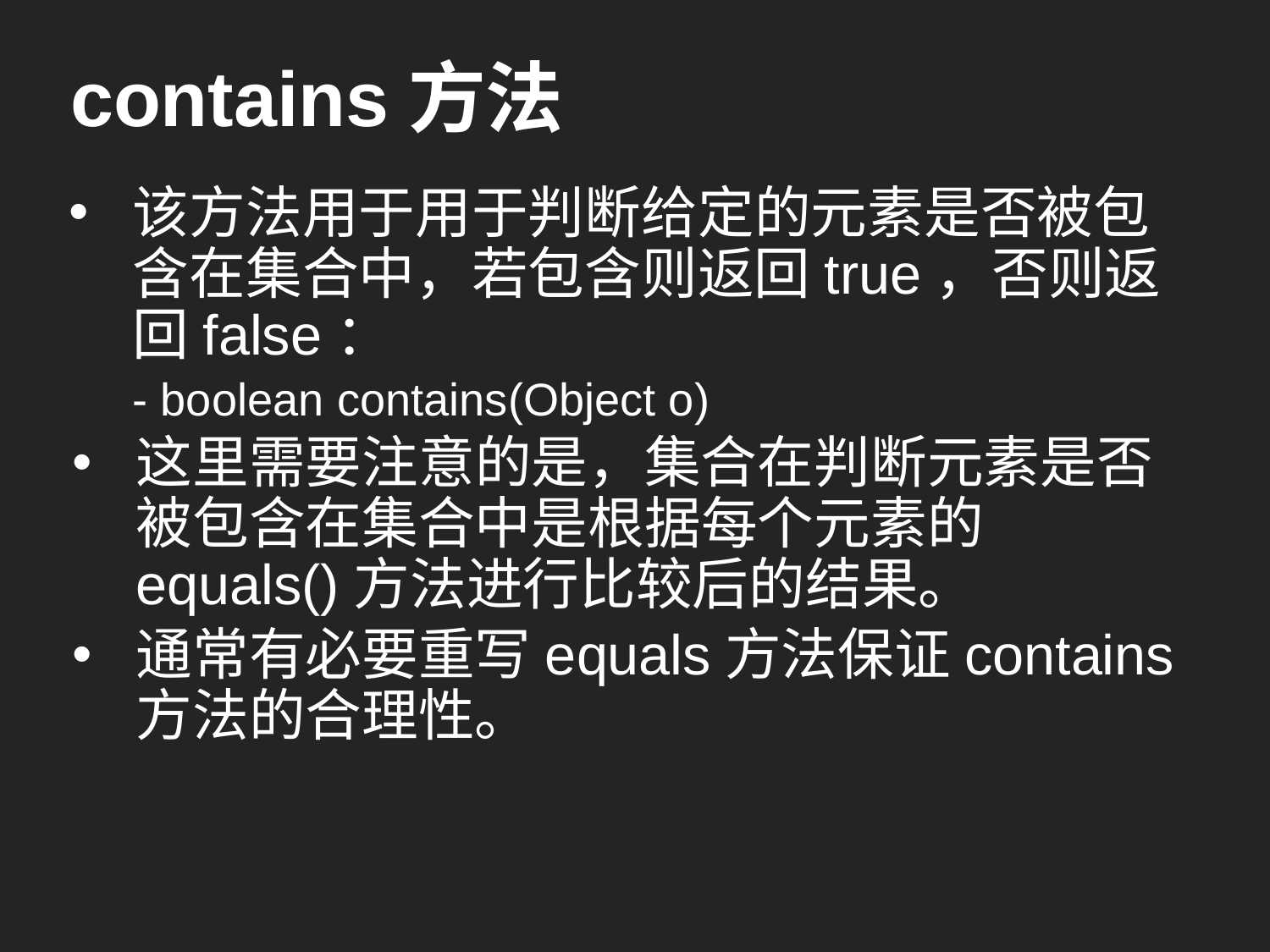

# contains方法
该方法用于用于判断给定的元素是否被包含在集合中，若包含则返回true，否则返回false：
- boolean contains(Object o)
这里需要注意的是，集合在判断元素是否被包含在集合中是根据每个元素的equals()方法进行比较后的结果。
通常有必要重写equals方法保证contains方法的合理性。